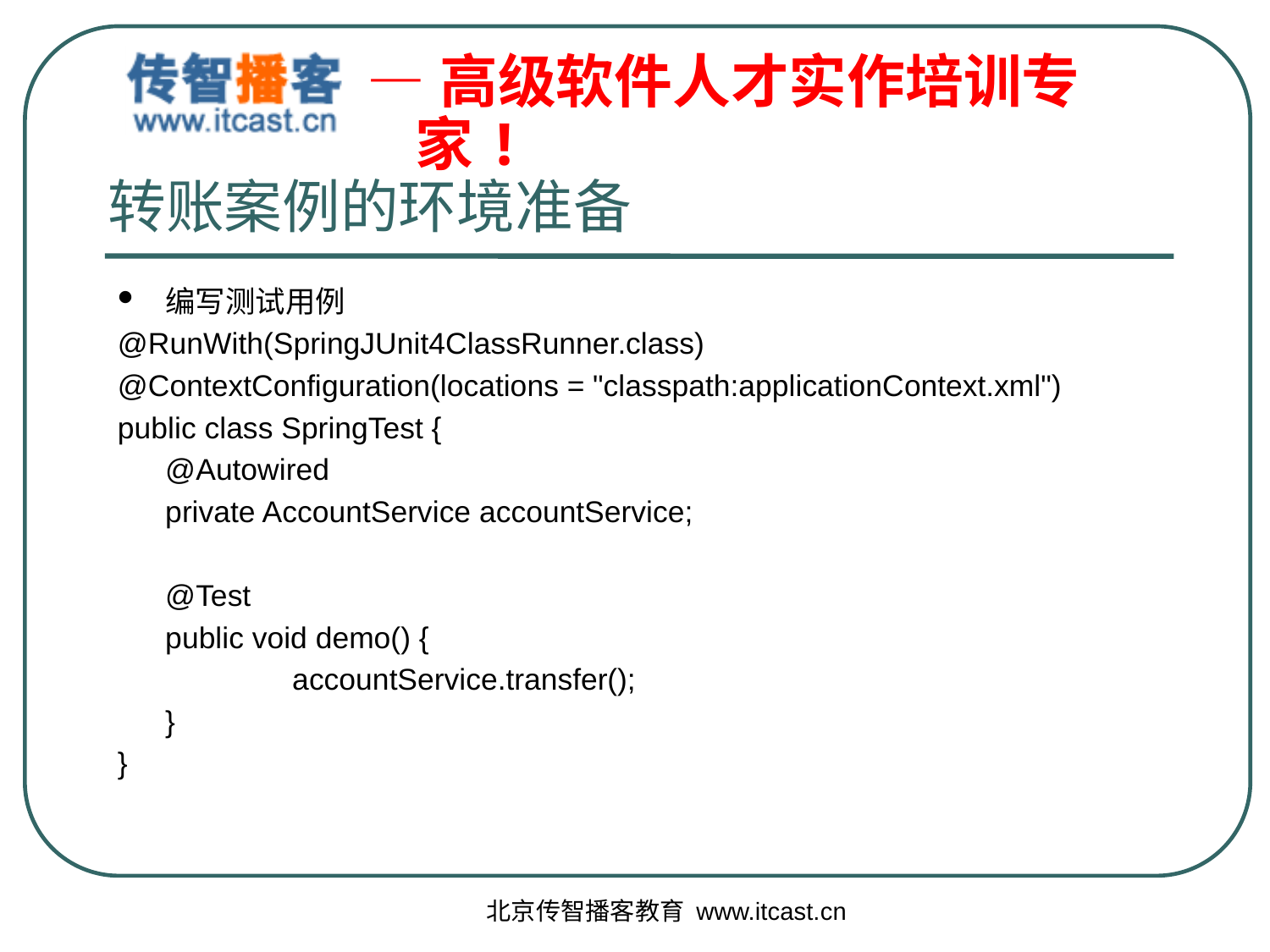

# 转账案例的环境准备
编写测试用例
@RunWith(SpringJUnit4ClassRunner.class)
@ContextConfiguration(locations = "classpath:applicationContext.xml")
public class SpringTest {
	@Autowired
	private AccountService accountService;

	@Test
	public void demo() {
		accountService.transfer();
	}
}
北京传智播客教育 www.itcast.cn